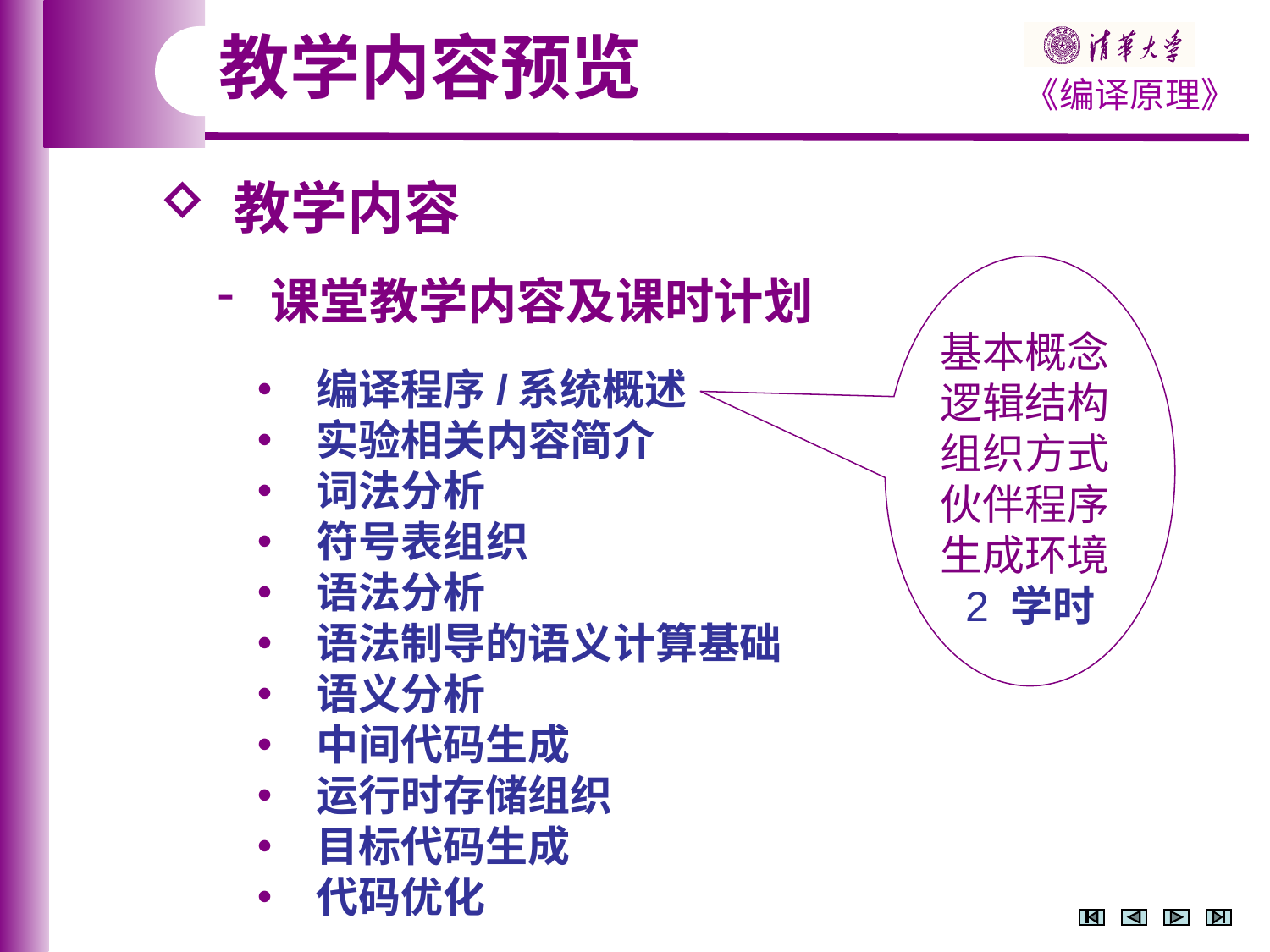

教学内容预览
 教学内容
基本概念
逻辑结构
组织方式
伙伴程序
生成环境
 2 学时

 课堂教学内容及课时计划
  编译程序/系统概述
  实验相关内容简介
  词法分析
  符号表组织
  语法分析
  语法制导的语义计算基础
  语义分析
  中间代码生成
  运行时存储组织
  目标代码生成
  代码优化